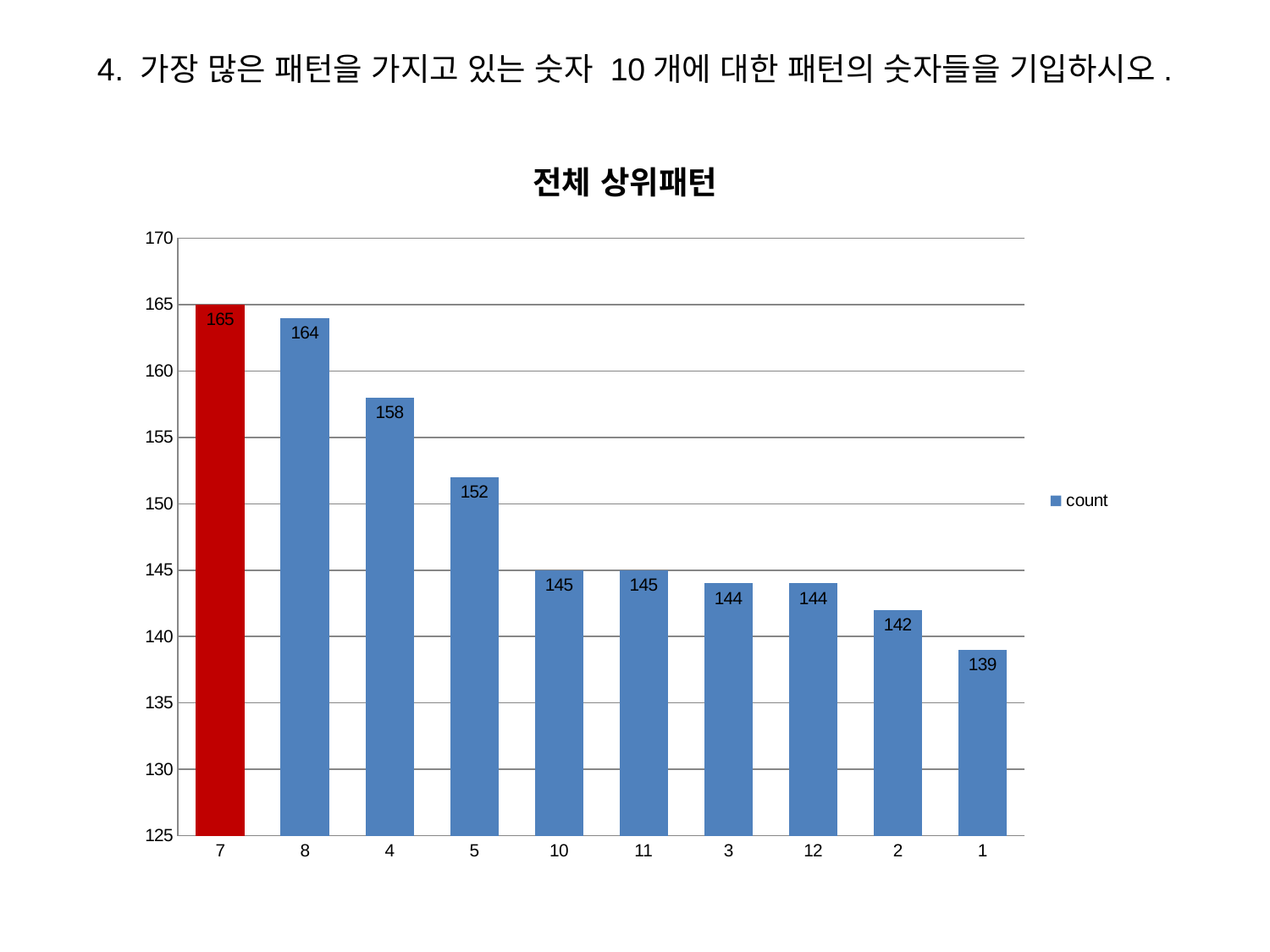

4. 가장 많은 패턴을 가지고 있는 숫자 10개에 대한 패턴의 숫자들을 기입하시오.

### Chart: 전체 상위패턴

| Category | count |
|---|---|
| 7 | 165.0 |
| 8 | 164.0 |
| 4 | 158.0 |
| 5 | 152.0 |
| 10 | 145.0 |
| 11 | 145.0 |
| 3 | 144.0 |
| 12 | 144.0 |
| 2 | 142.0 |
| 1 | 139.0 |